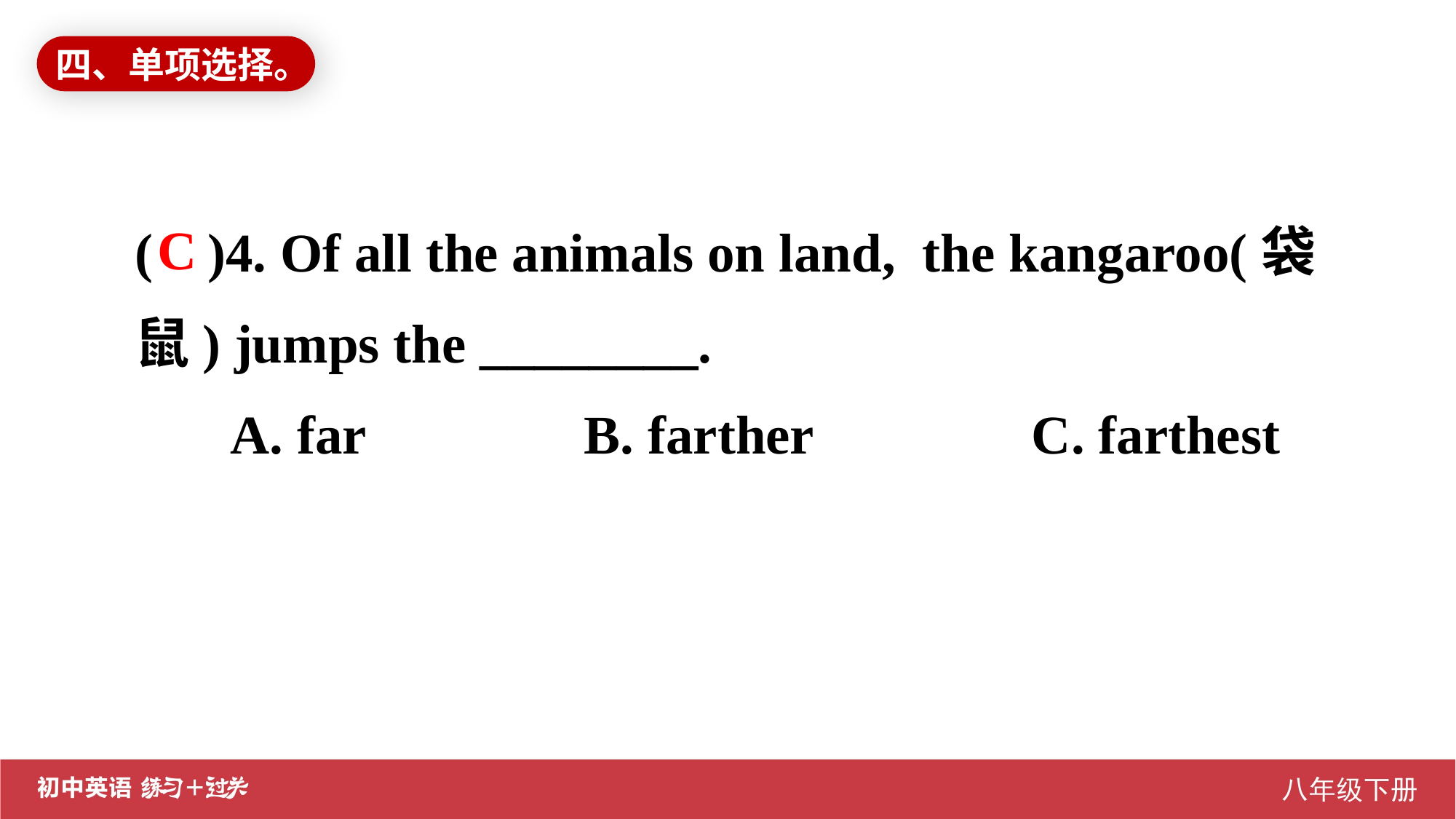

四、单项选择。
(    )4. Of all the animals on land,  the kangaroo(袋鼠) jumps the ________.
       A. far                B. farther                C. farthest
C